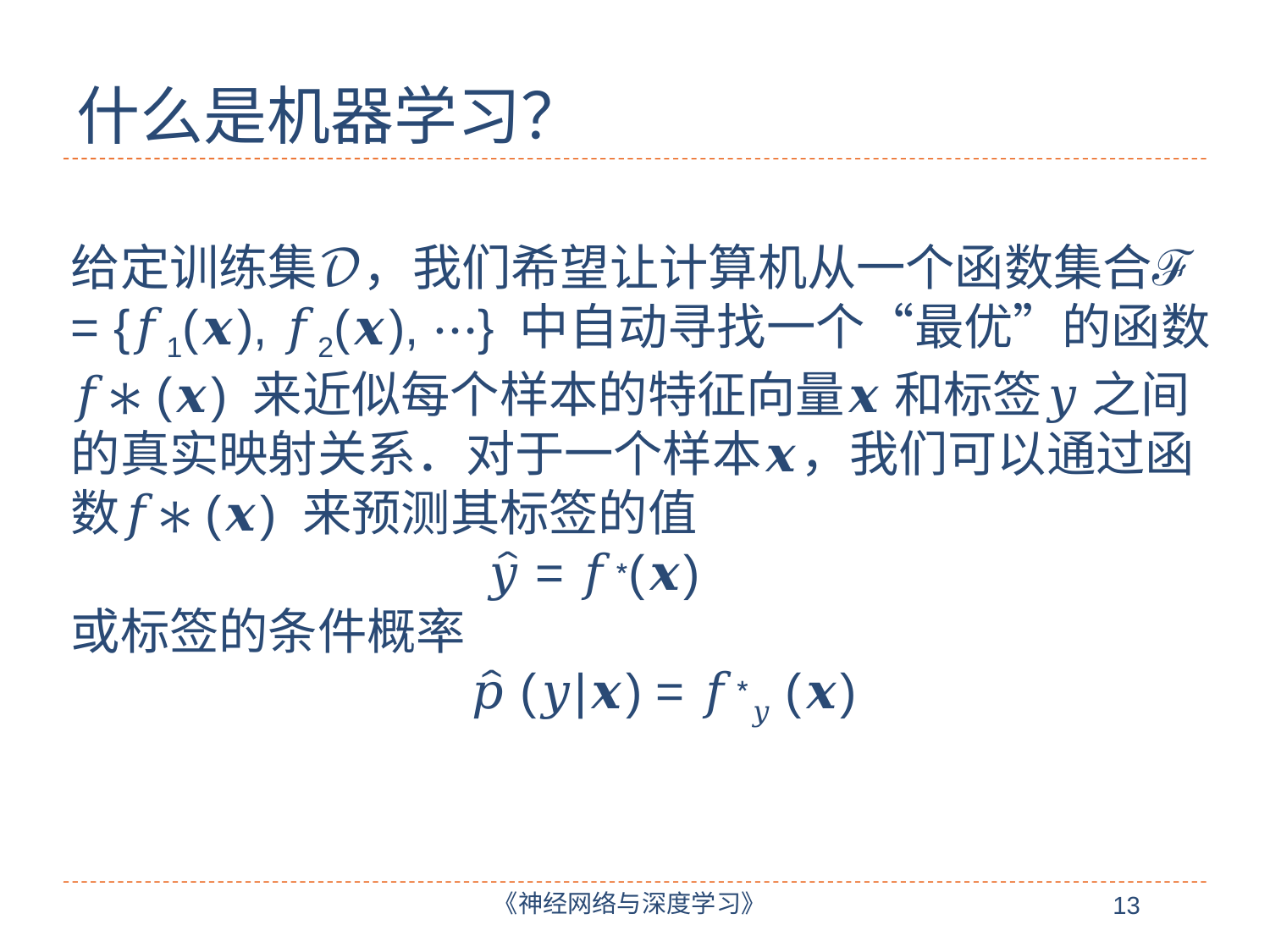

# 什么是机器学习？
给定训练集𝒟，我们希望让计算机从一个函数集合ℱ = {𝑓1(𝒙), 𝑓2(𝒙), ⋯} 中自动寻找一个“最优”的函数𝑓∗(𝒙) 来近似每个样本的特征向量𝒙 和标签𝑦 之间的真实映射关系．对于一个样本𝒙，我们可以通过函数𝑓∗(𝒙) 来预测其标签的值
                              𝑦̂ = 𝑓∗(𝒙)
或标签的条件概率
                             𝑝̂ (𝑦|𝒙) = 𝑓∗𝑦 (𝒙)